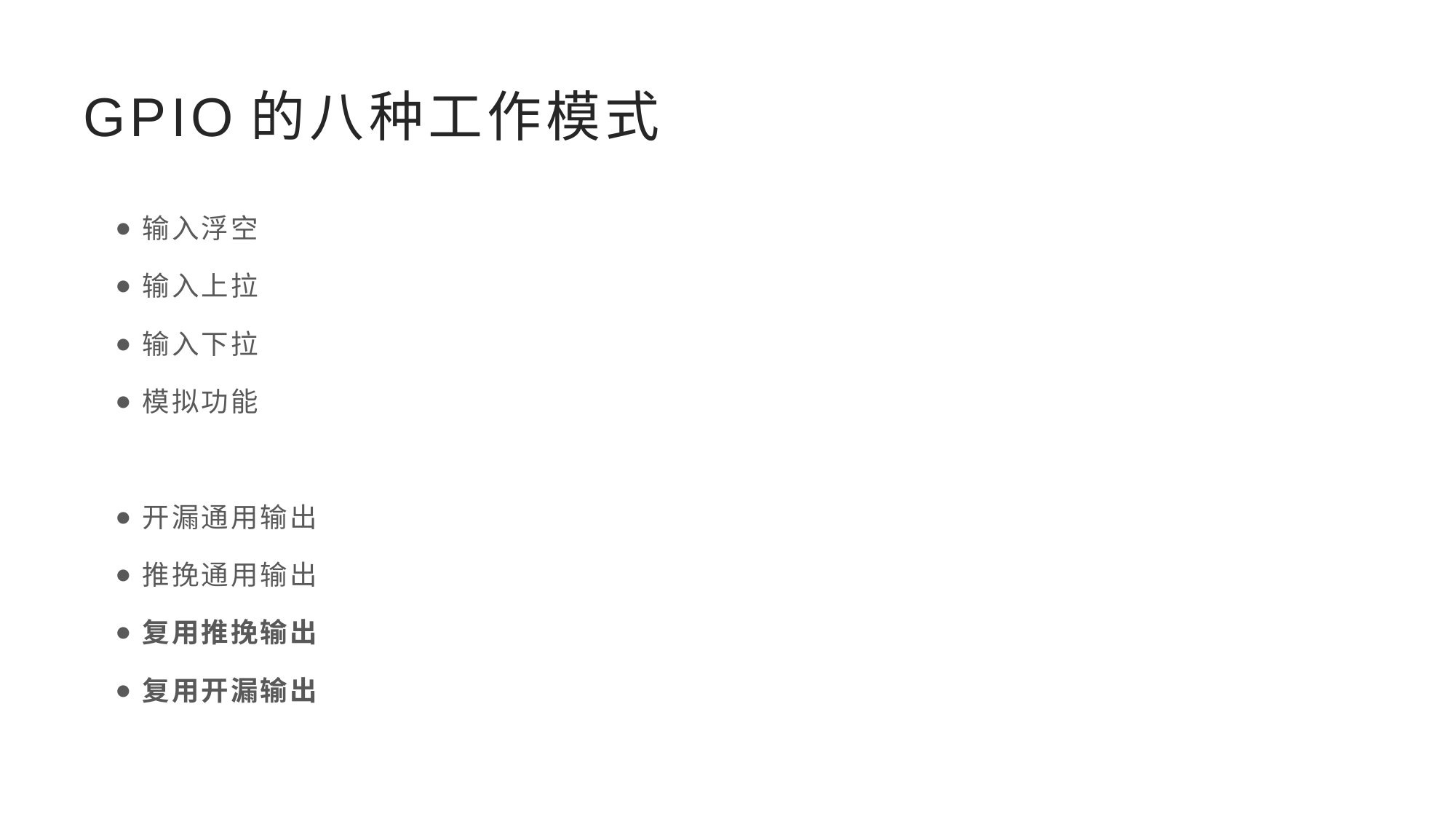

# GPIO的八种工作模式
输入浮空
输入上拉
输入下拉
模拟功能

开漏通用输出
推挽通用输出
复用推挽输出
复用开漏输出